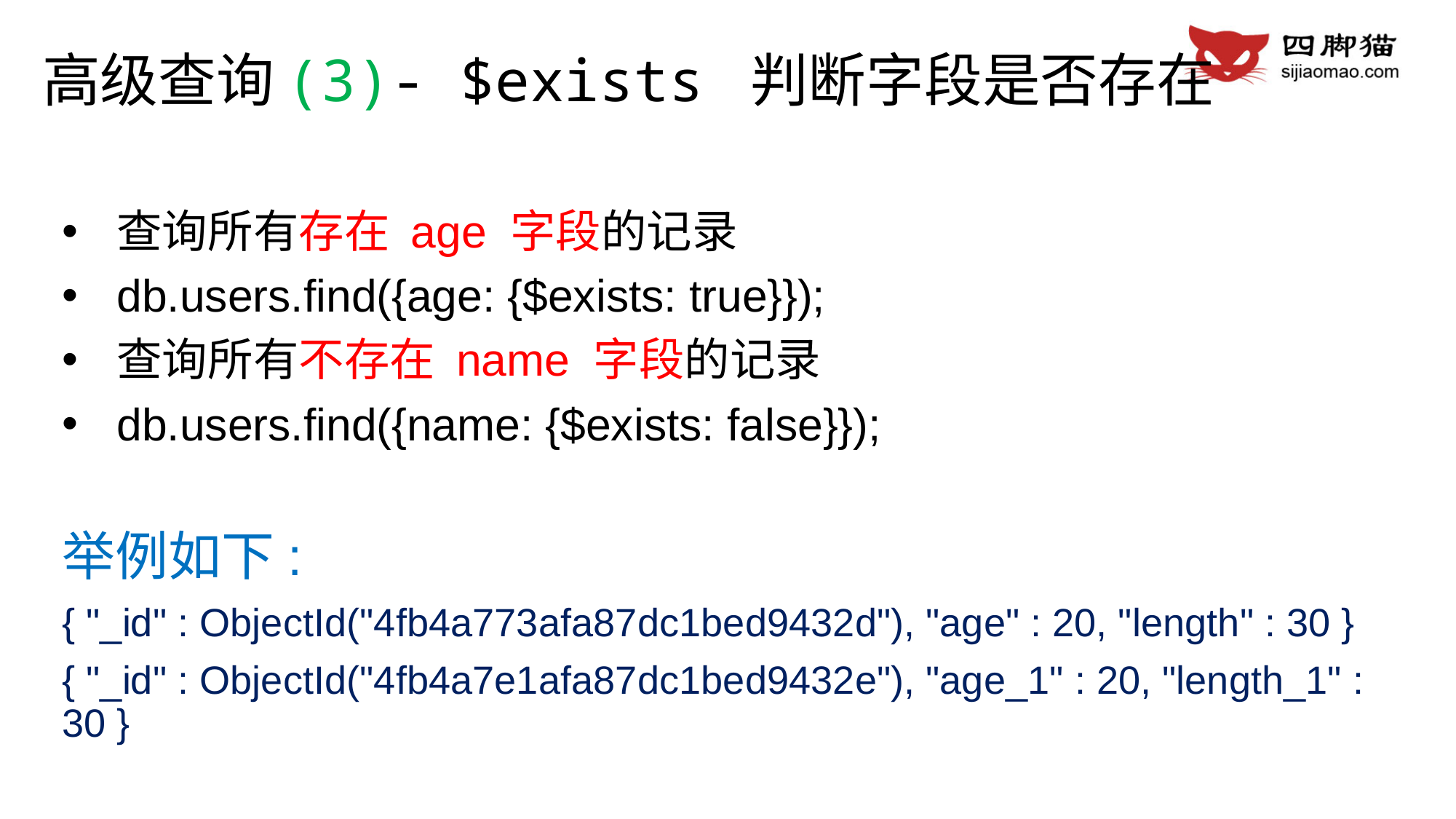

# 高级查询(3)- $exists 判断字段是否存在
查询所有存在 age 字段的记录
db.users.find({age: {$exists: true}});
查询所有不存在 name 字段的记录
db.users.find({name: {$exists: false}});

举例如下:
{ "_id" : ObjectId("4fb4a773afa87dc1bed9432d"), "age" : 20, "length" : 30 }
{ "_id" : ObjectId("4fb4a7e1afa87dc1bed9432e"), "age_1" : 20, "length_1" : 30 }